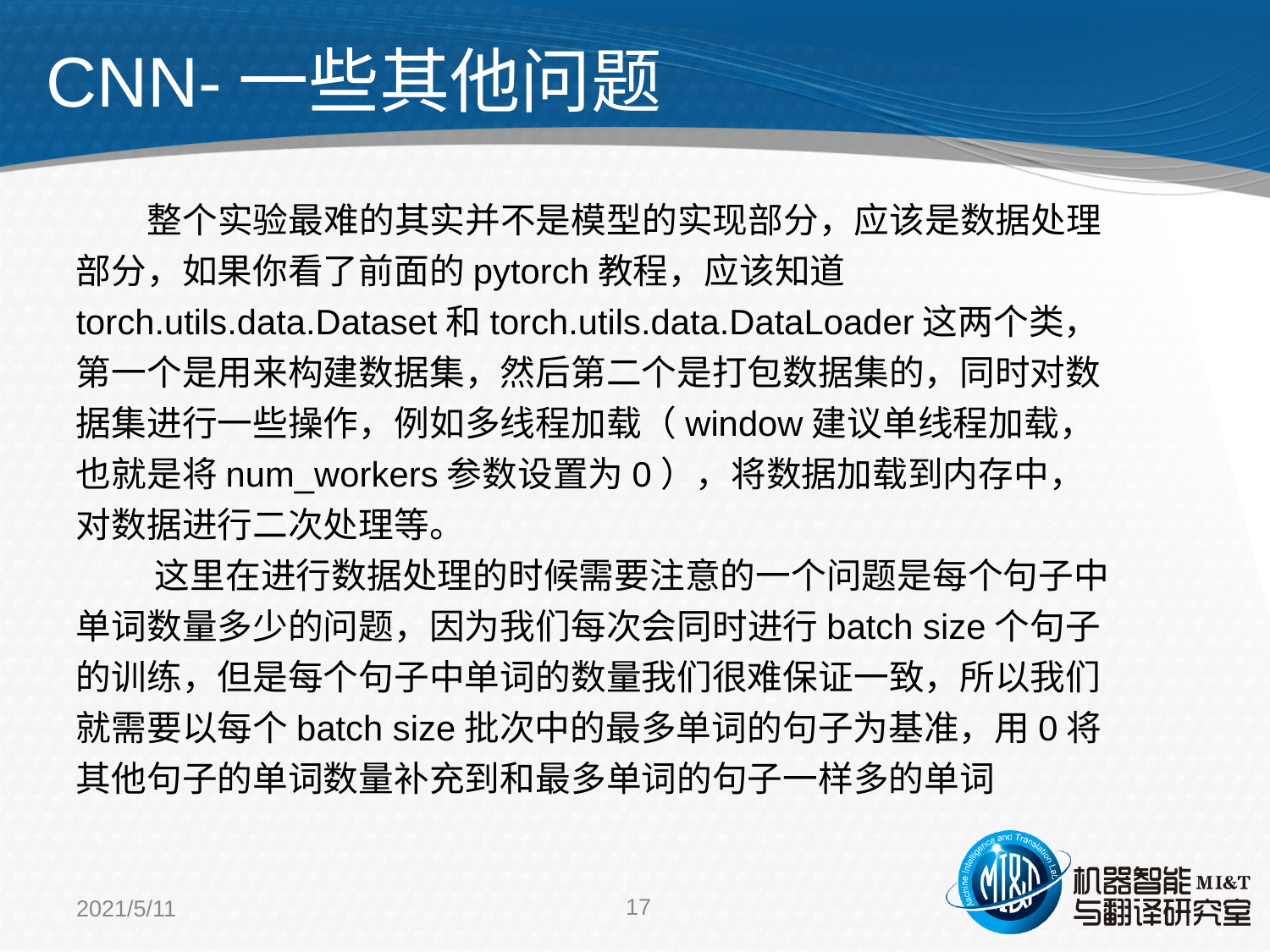

CNN-一些其他问题
        整个实验最难的其实并不是模型的实现部分，应该是数据处理部分，如果你看了前面的pytorch教程，应该知道torch.utils.data.Dataset和torch.utils.data.DataLoader这两个类，第一个是用来构建数据集，然后第二个是打包数据集的，同时对数据集进行一些操作，例如多线程加载（window建议单线程加载，也就是将num_workers参数设置为0），将数据加载到内存中，对数据进行二次处理等。
         这里在进行数据处理的时候需要注意的一个问题是每个句子中单词数量多少的问题，因为我们每次会同时进行batch size个句子的训练，但是每个句子中单词的数量我们很难保证一致，所以我们就需要以每个batch size批次中的最多单词的句子为基准，用0将其他句子的单词数量补充到和最多单词的句子一样多的单词

17
2021/5/11